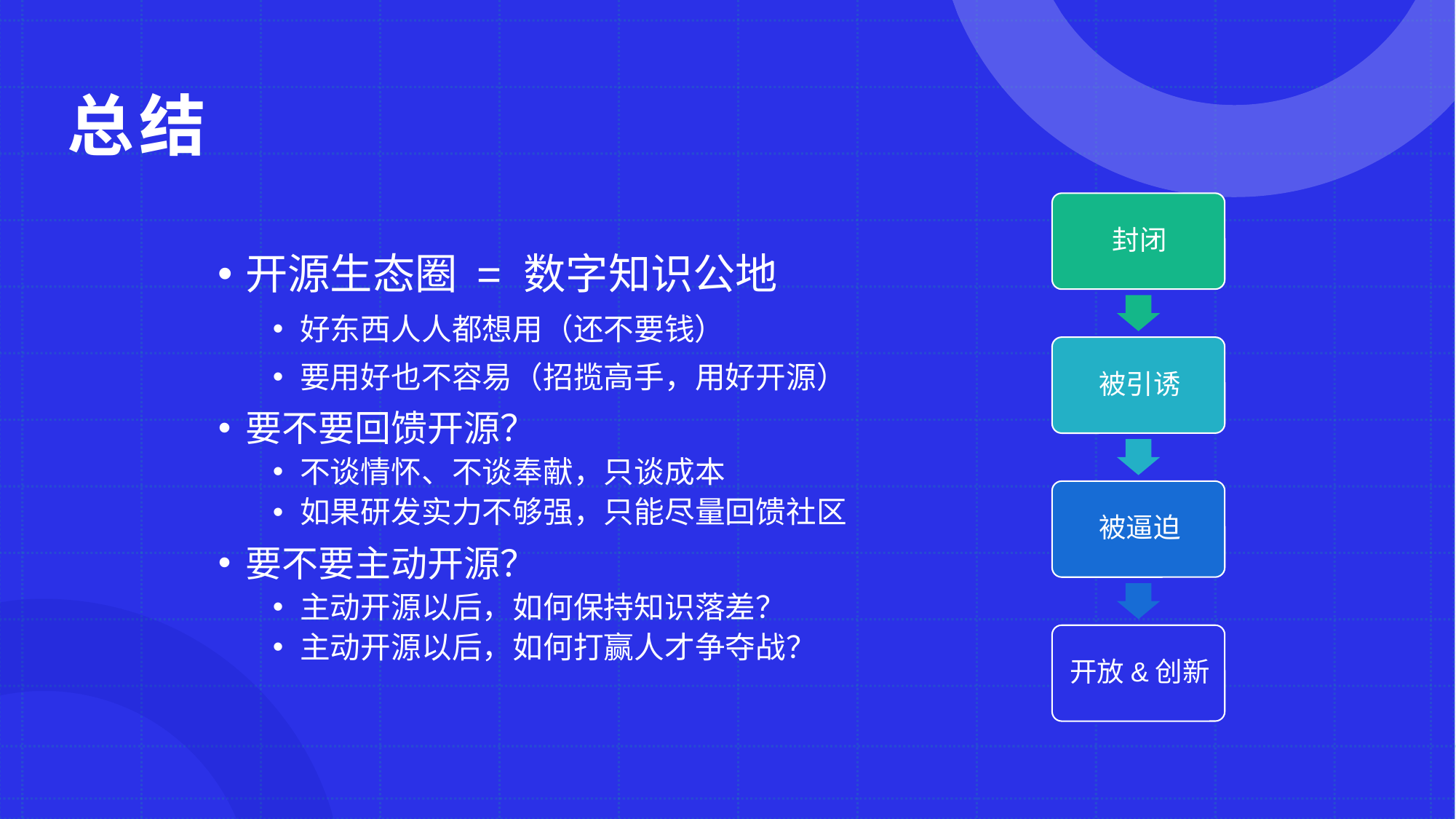

# 总结
封闭

被引诱

被逼迫

开放&创新
开源生态圈 = 数字知识公地
好东西人人都想用（还不要钱）
要用好也不容易（招揽高手，用好开源）
要不要回馈开源？
不谈情怀、不谈奉献，只谈成本
如果研发实力不够强，只能尽量回馈社区
要不要主动开源？
主动开源以后，如何保持知识落差？
主动开源以后，如何打赢人才争夺战？